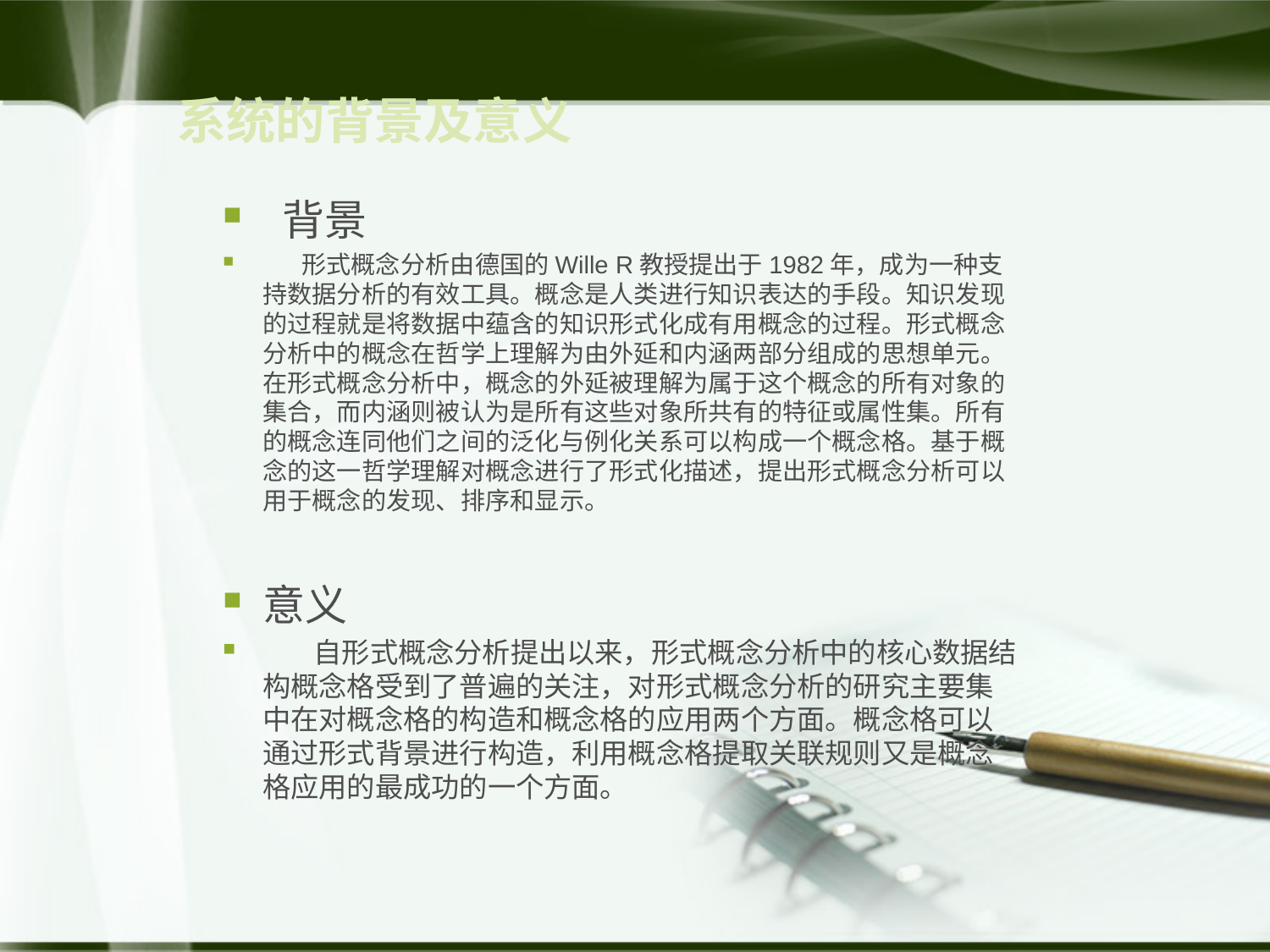

系统的背景及意义
# 背景
      形式概念分析由德国的Wille R教授提出于1982年，成为一种支持数据分析的有效工具。概念是人类进行知识表达的手段。知识发现的过程就是将数据中蕴含的知识形式化成有用概念的过程。形式概念分析中的概念在哲学上理解为由外延和内涵两部分组成的思想单元。在形式概念分析中，概念的外延被理解为属于这个概念的所有对象的集合，而内涵则被认为是所有这些对象所共有的特征或属性集。所有的概念连同他们之间的泛化与例化关系可以构成一个概念格。基于概念的这一哲学理解对概念进行了形式化描述，提出形式概念分析可以用于概念的发现、排序和显示。

意义
       自形式概念分析提出以来，形式概念分析中的核心数据结构概念格受到了普遍的关注，对形式概念分析的研究主要集中在对概念格的构造和概念格的应用两个方面。概念格可以通过形式背景进行构造，利用概念格提取关联规则又是概念格应用的最成功的一个方面。